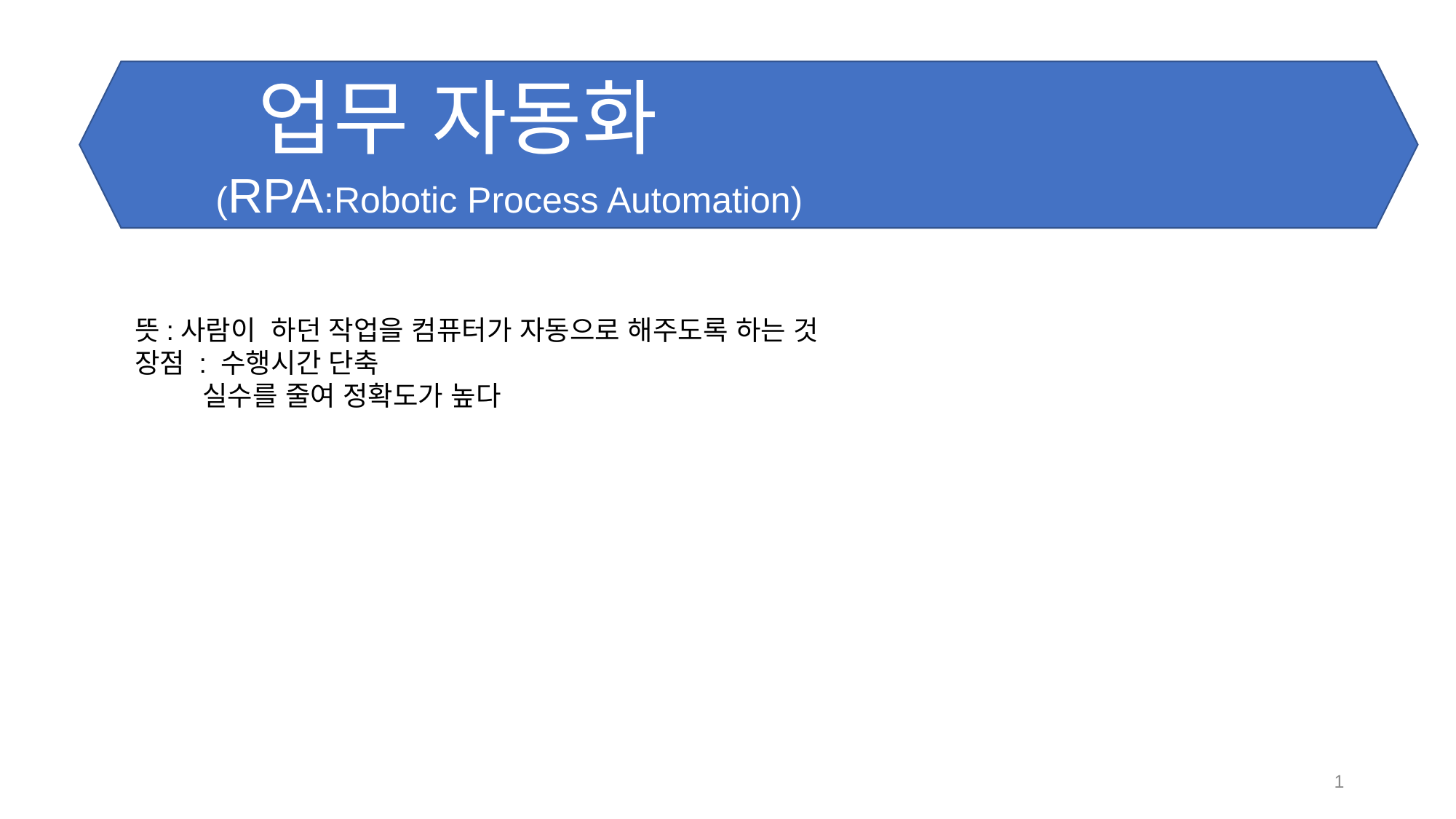

업무 자동화
(RPA:Robotic Process Automation)
뜻:사람이  하던 작업을 컴퓨터가 자동으로 해주도록 하는 것
장점 : 수행시간 단축
        실수를 줄여 정확도가 높다

1